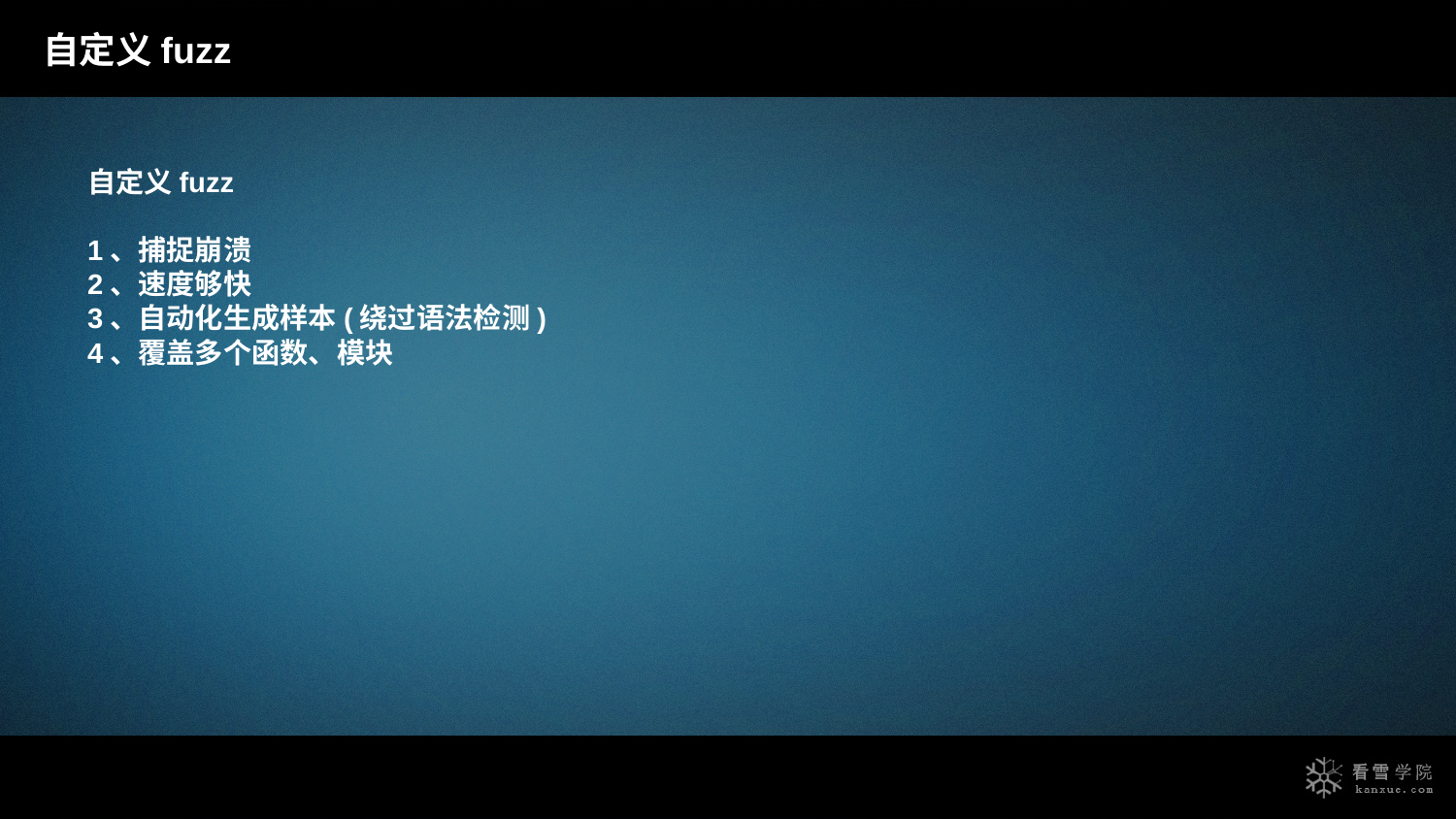

自定义fuzz
自定义fuzz

1、捕捉崩溃
2、速度够快
3、自动化生成样本(绕过语法检测)
4、覆盖多个函数、模块